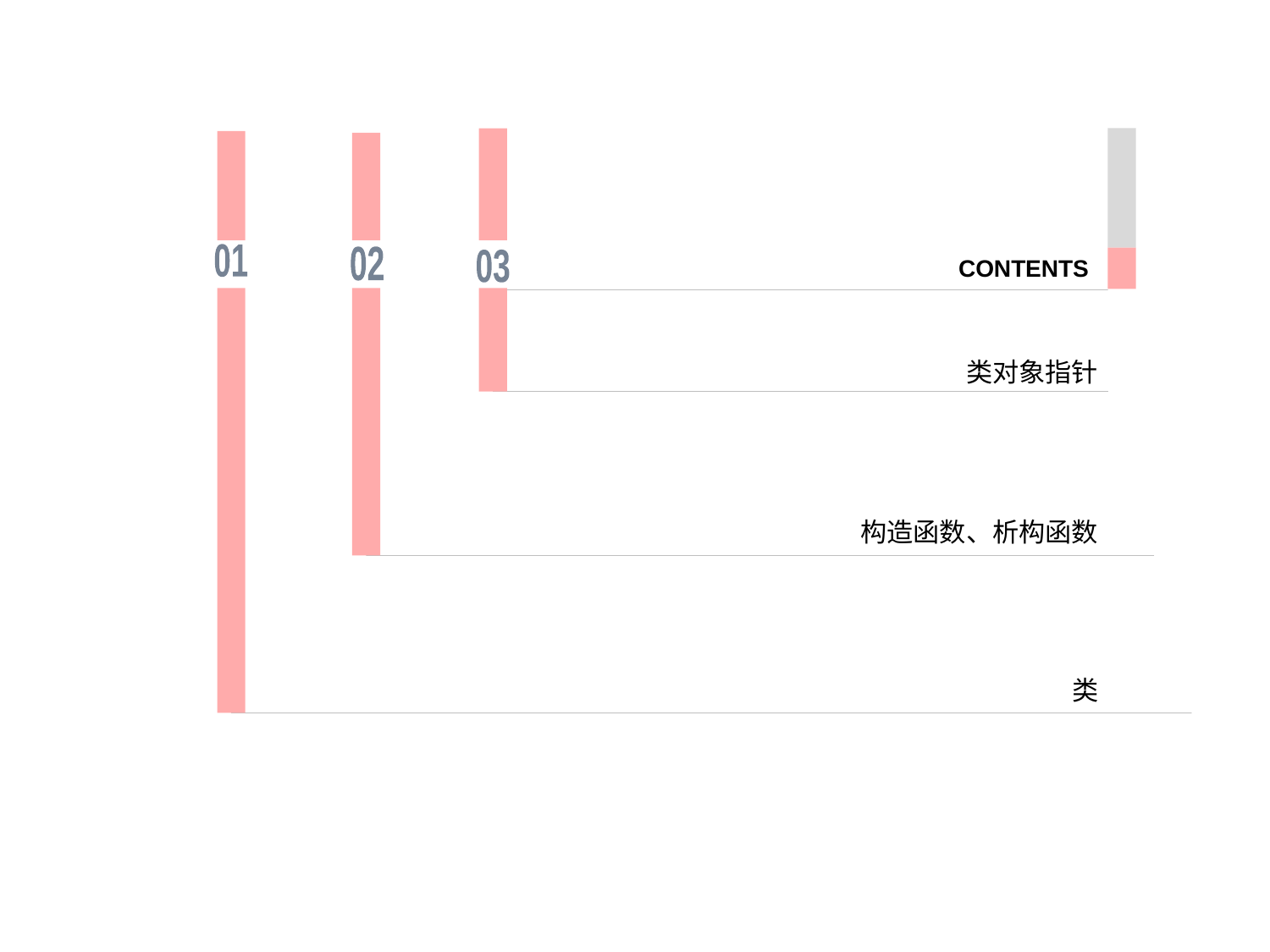

CONTENTS
01
02
03
类对象指针
构造函数、析构函数
类